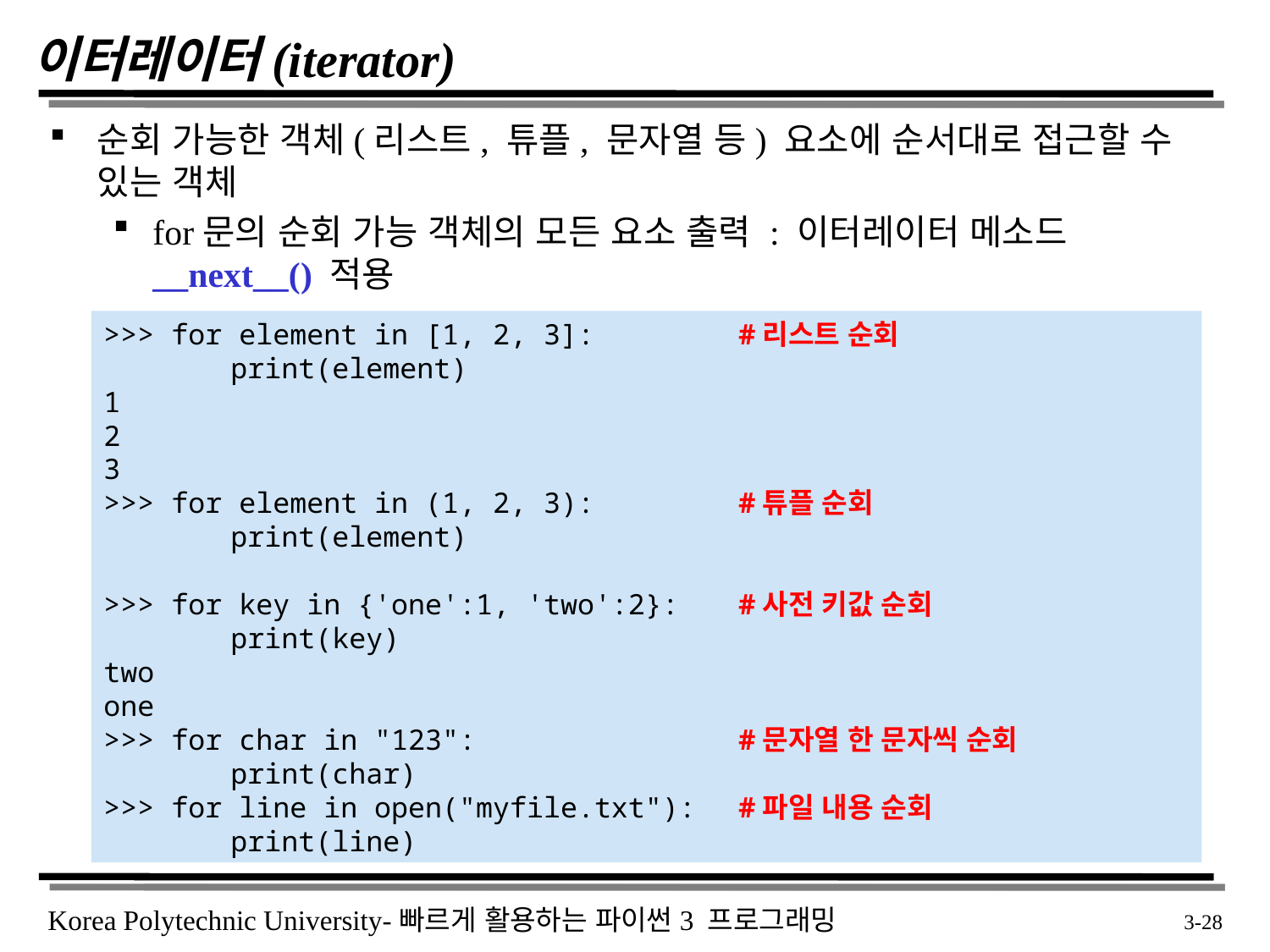

# 이터레이터(iterator)
순회 가능한 객체(리스트, 튜플, 문자열 등) 요소에 순서대로 접근할 수 있는 객체
for문의 순회 가능 객체의 모든 요소 출력 : 이터레이터 메소드 __next__() 적용
>>> for element in [1, 2, 3]: 	#리스트 순회
	print(element)
1
2
3
>>> for element in (1, 2, 3): 	#튜플 순회
	print(element)

>>> for key in {'one':1, 'two':2}: 	#사전 키값 순회
	print(key)
two
one
>>> for char in "123":			#문자열 한 문자씩 순회
	print(char)
>>> for line in open("myfile.txt"): 	#파일 내용 순회
	print(line)
 3-28